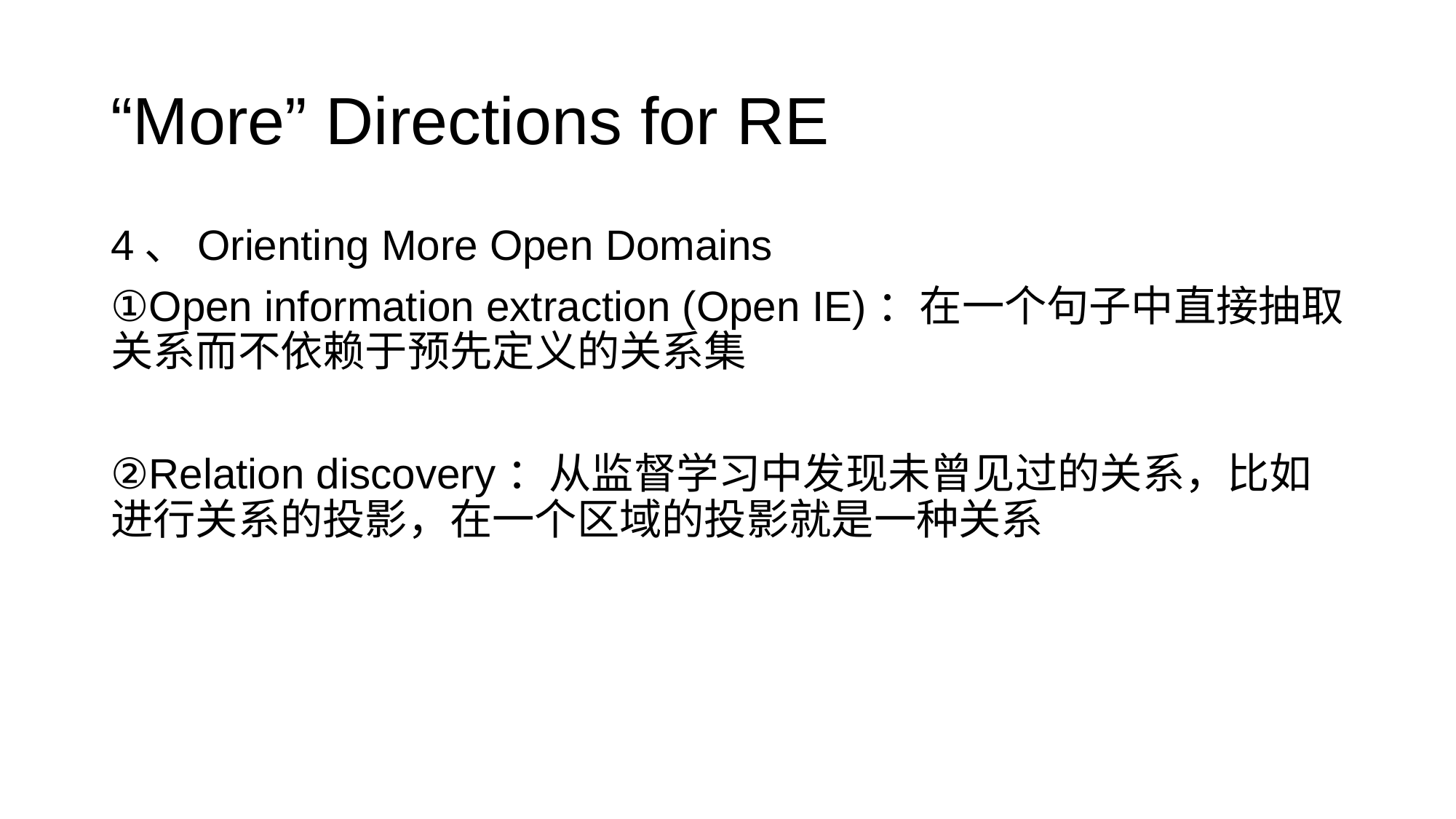

# “More” Directions for RE
4、Orienting More Open Domains
①Open information extraction (Open IE)：在一个句子中直接抽取关系而不依赖于预先定义的关系集

②Relation discovery：从监督学习中发现未曾见过的关系，比如进行关系的投影，在一个区域的投影就是一种关系